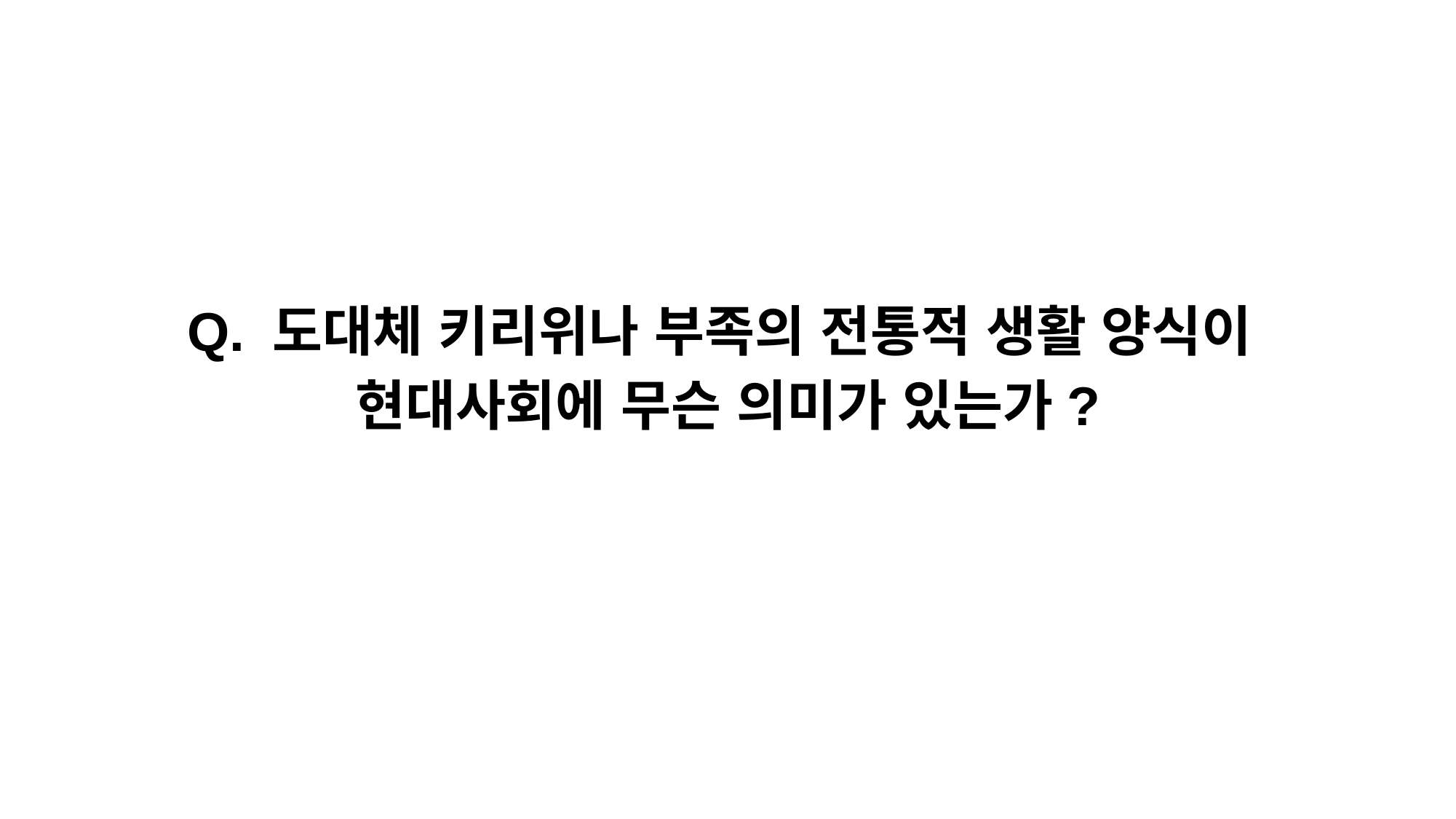

#

Q. 도대체 키리위나 부족의 전통적 생활 양식이
현대사회에 무슨 의미가 있는가?